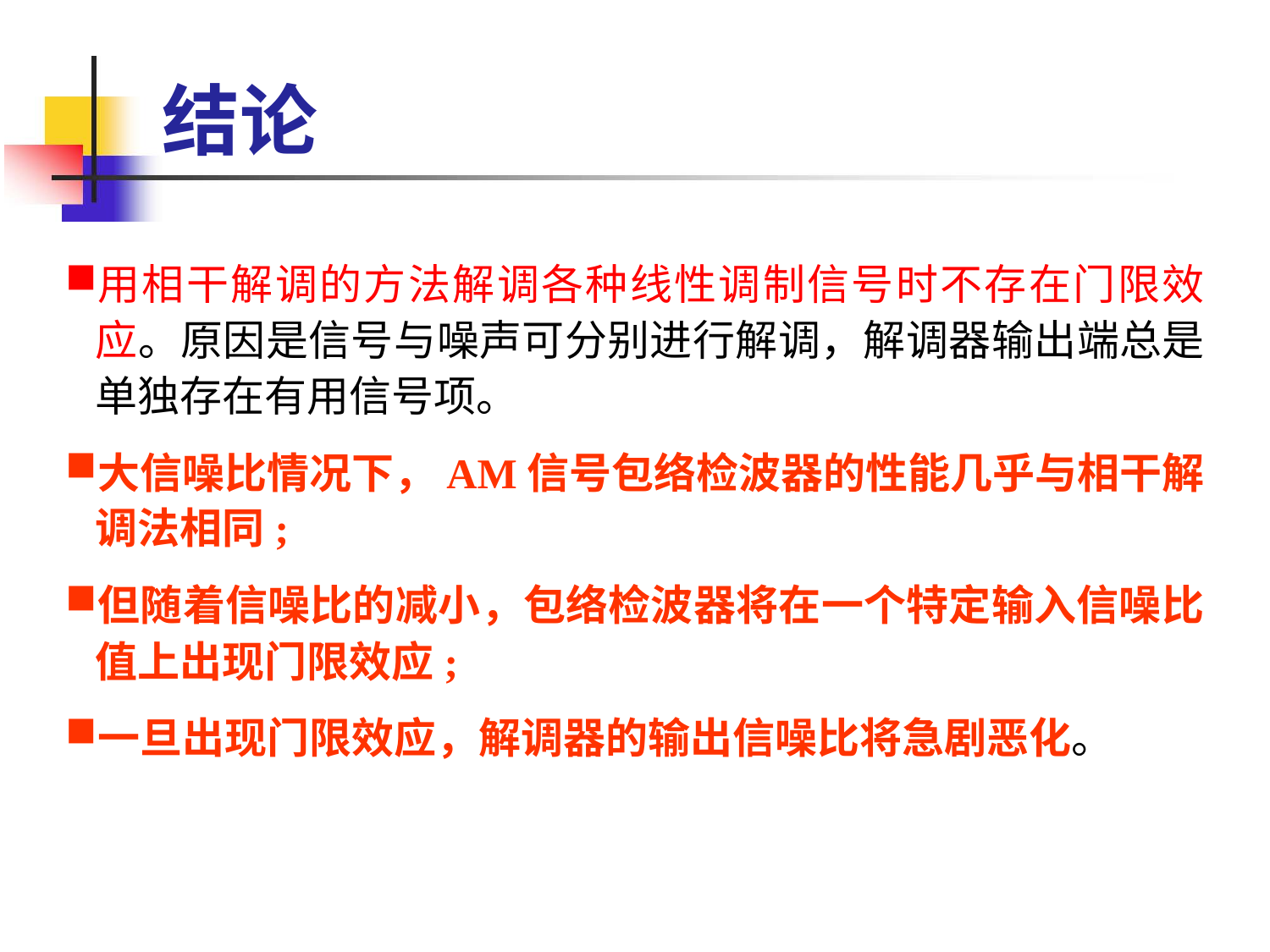

结论
用相干解调的方法解调各种线性调制信号时不存在门限效应。原因是信号与噪声可分别进行解调，解调器输出端总是单独存在有用信号项。
大信噪比情况下，AM信号包络检波器的性能几乎与相干解调法相同;
但随着信噪比的减小，包络检波器将在一个特定输入信噪比值上出现门限效应;
一旦出现门限效应，解调器的输出信噪比将急剧恶化。